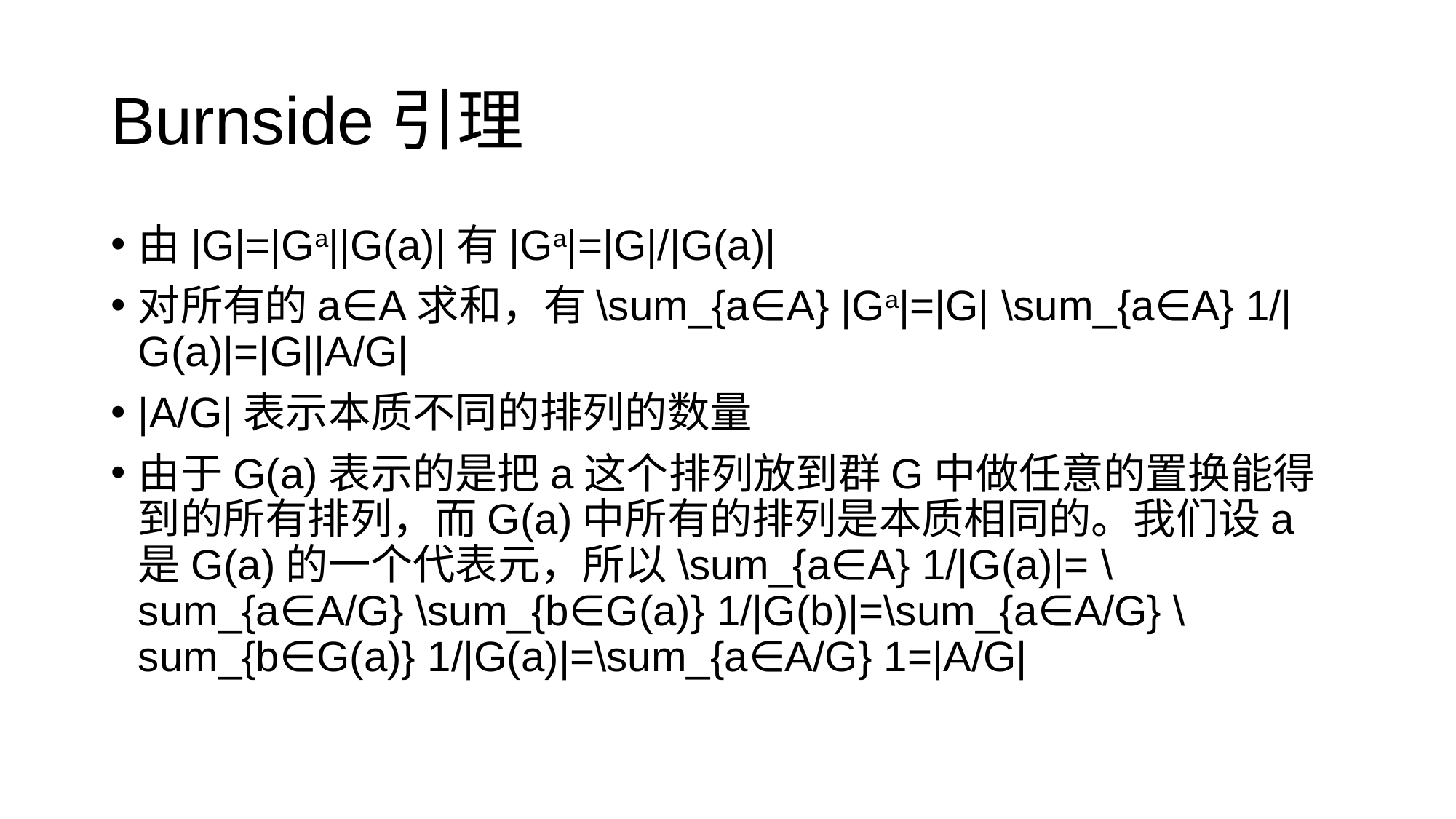

# Burnside引理
由|G|=|Ga||G(a)|有|Ga|=|G|/|G(a)|
对所有的a∈A求和，有\sum_{a∈A} |Ga|=|G| \sum_{a∈A} 1/|G(a)|=|G||A/G|
|A/G|表示本质不同的排列的数量
由于G(a)表示的是把a这个排列放到群G中做任意的置换能得到的所有排列，而G(a)中所有的排列是本质相同的。我们设a是G(a)的一个代表元，所以\sum_{a∈A} 1/|G(a)|= \sum_{a∈A/G} \sum_{b∈G(a)} 1/|G(b)|=\sum_{a∈A/G} \sum_{b∈G(a)} 1/|G(a)|=\sum_{a∈A/G} 1=|A/G|